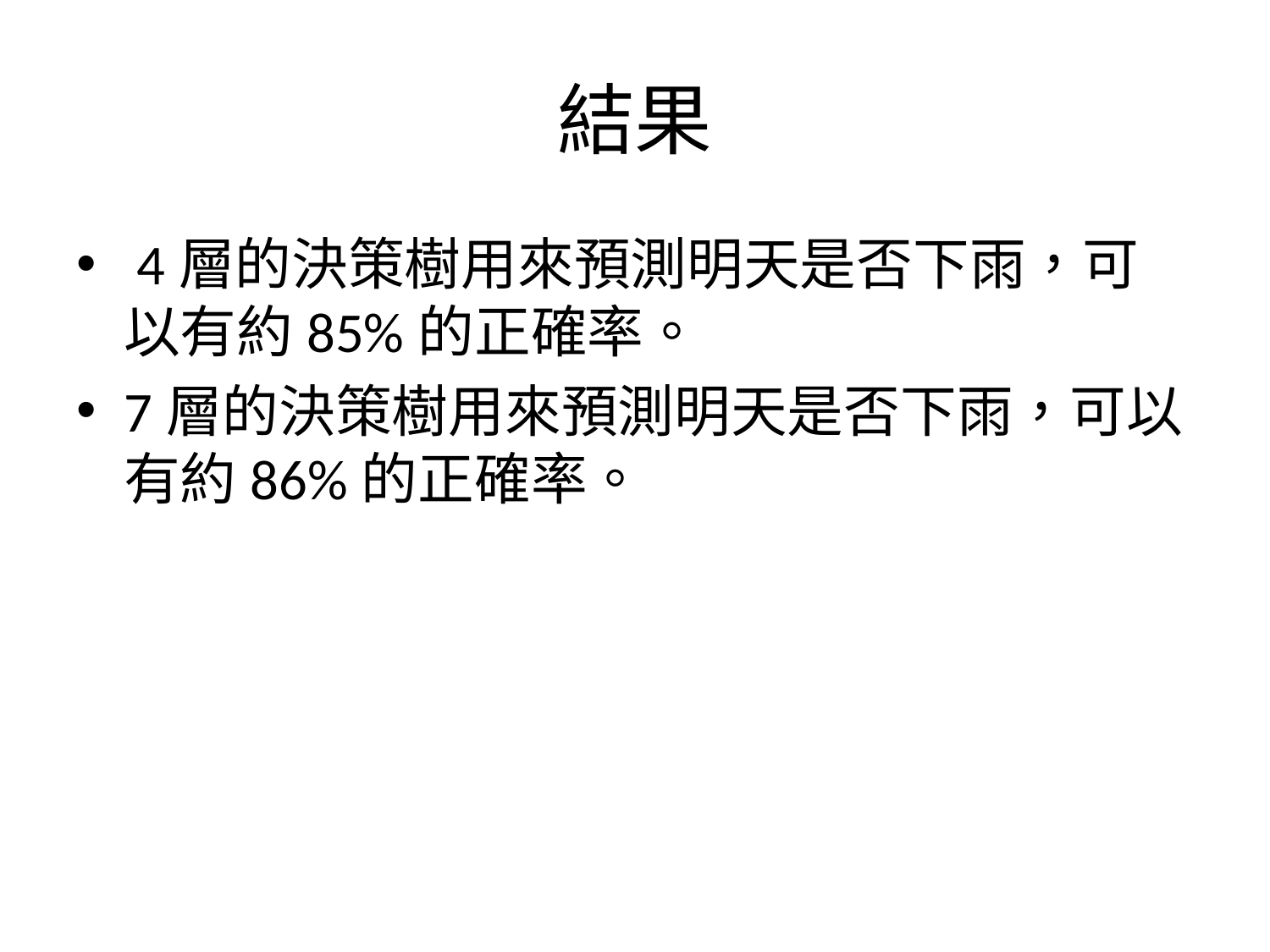

# 結果
 4層的決策樹用來預測明天是否下雨，可以有約85%的正確率。
7層的決策樹用來預測明天是否下雨，可以有約86%的正確率。